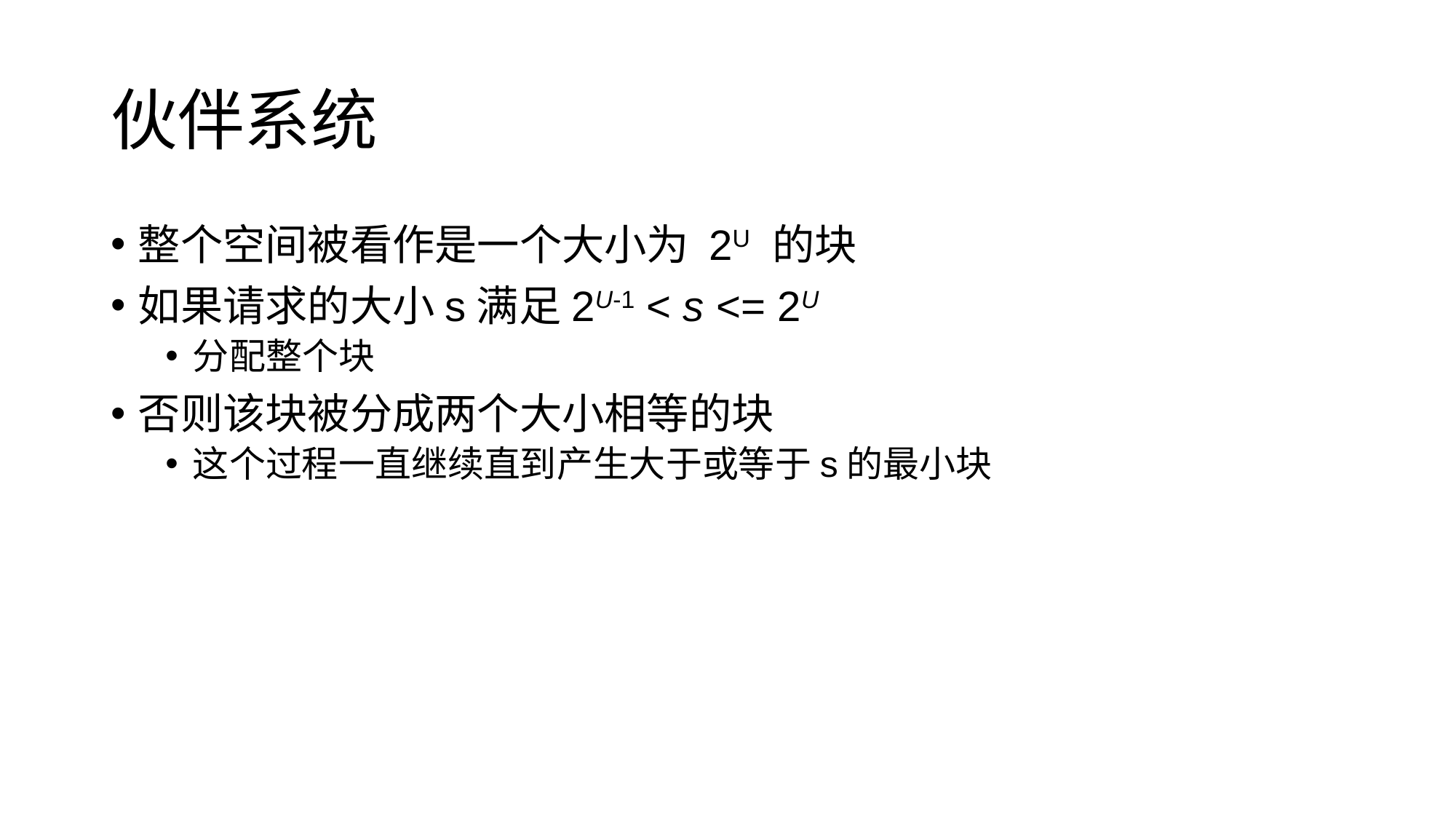

# 伙伴系统
整个空间被看作是一个大小为 2U 的块
如果请求的大小s满足2U-1 < s <= 2U
分配整个块
否则该块被分成两个大小相等的块
这个过程一直继续直到产生大于或等于s的最小块